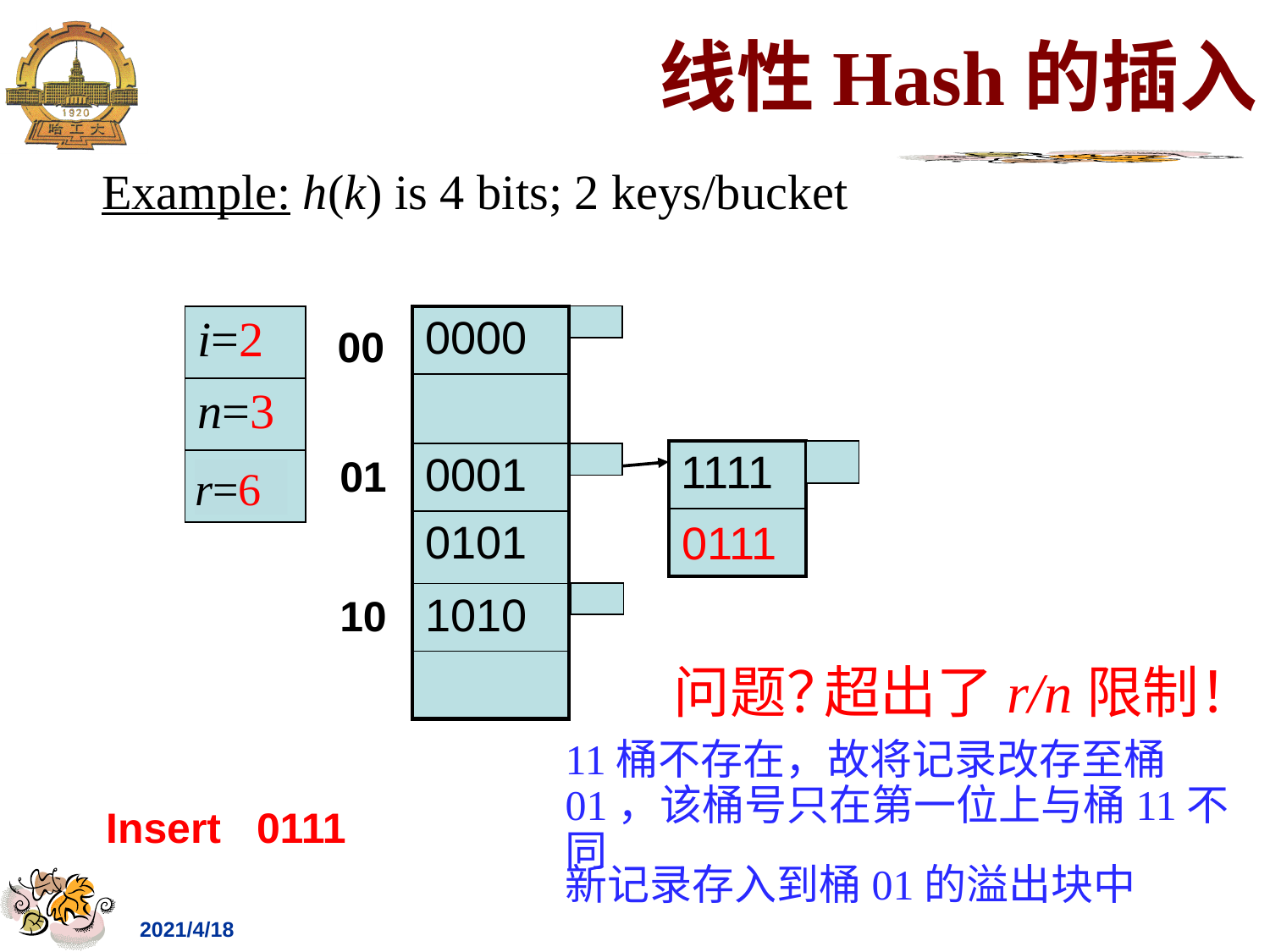

# 线性Hash的插入
Example: h(k) is 4 bits; 2 keys/bucket
| i=2 |
| --- |
| n=3 |
| r=5 |
| 0000 |
| --- |
|  |
| 0001 |
| 0101 |
| 1010 |
|  |

00
| 1111 |
| --- |
|  |

01

r=6

0111
10

超出了r/n限制！
问题？
11桶不存在，故将记录改存至桶01，该桶号只在第一位上与桶11不同
Insert   0111
新记录存入到桶01的溢出块中
2021/4/18